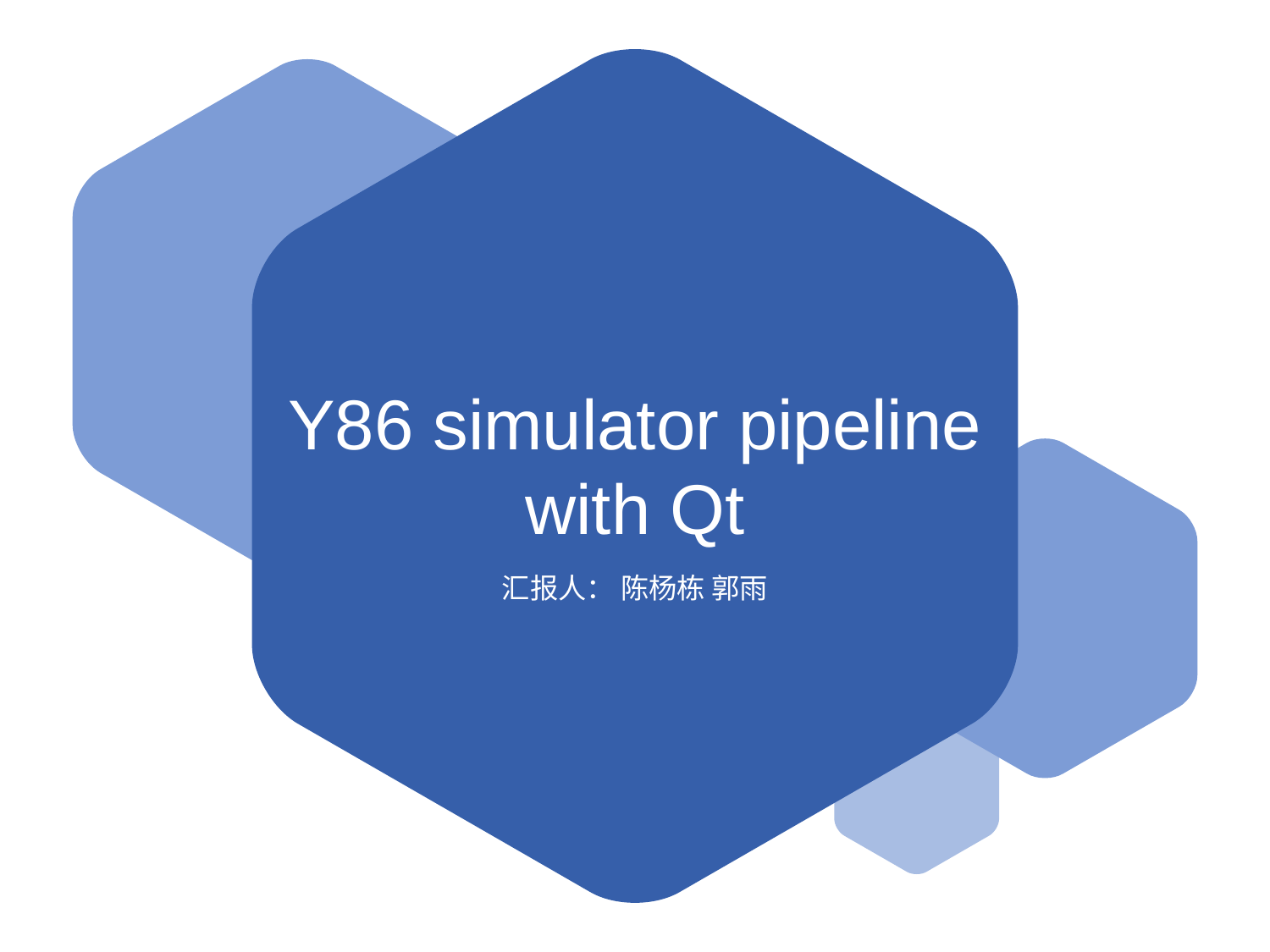

Y86 simulator pipeline with Qt

汇报人： 陈杨栋 郭雨